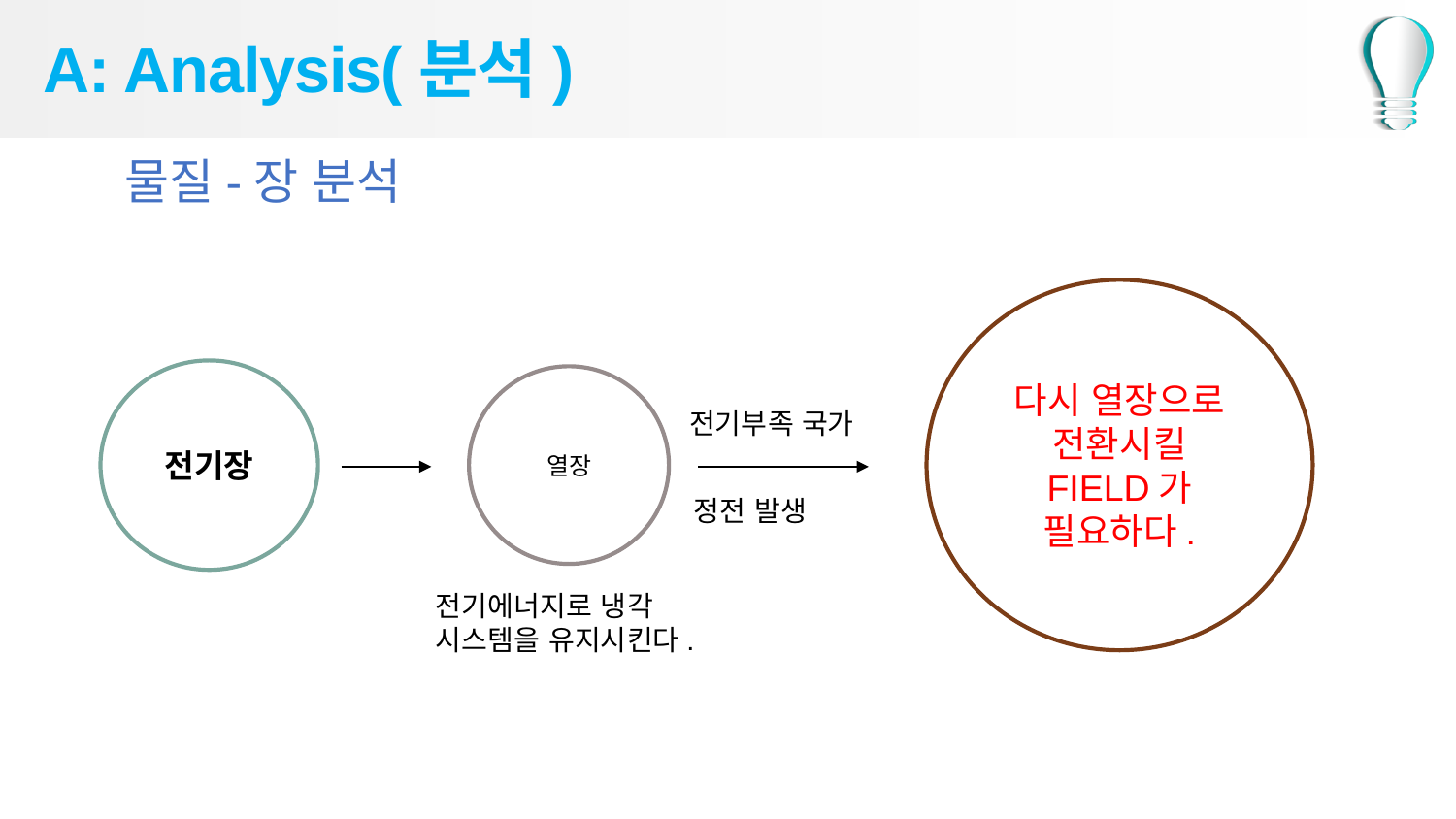

#
A: Analysis(분석)
물질-장 분석
다시 열장으로 전환시킬 FIELD가 필요하다.
전기장
열장
전기부족 국가
정전 발생
전기에너지로 냉각
시스템을 유지시킨다.